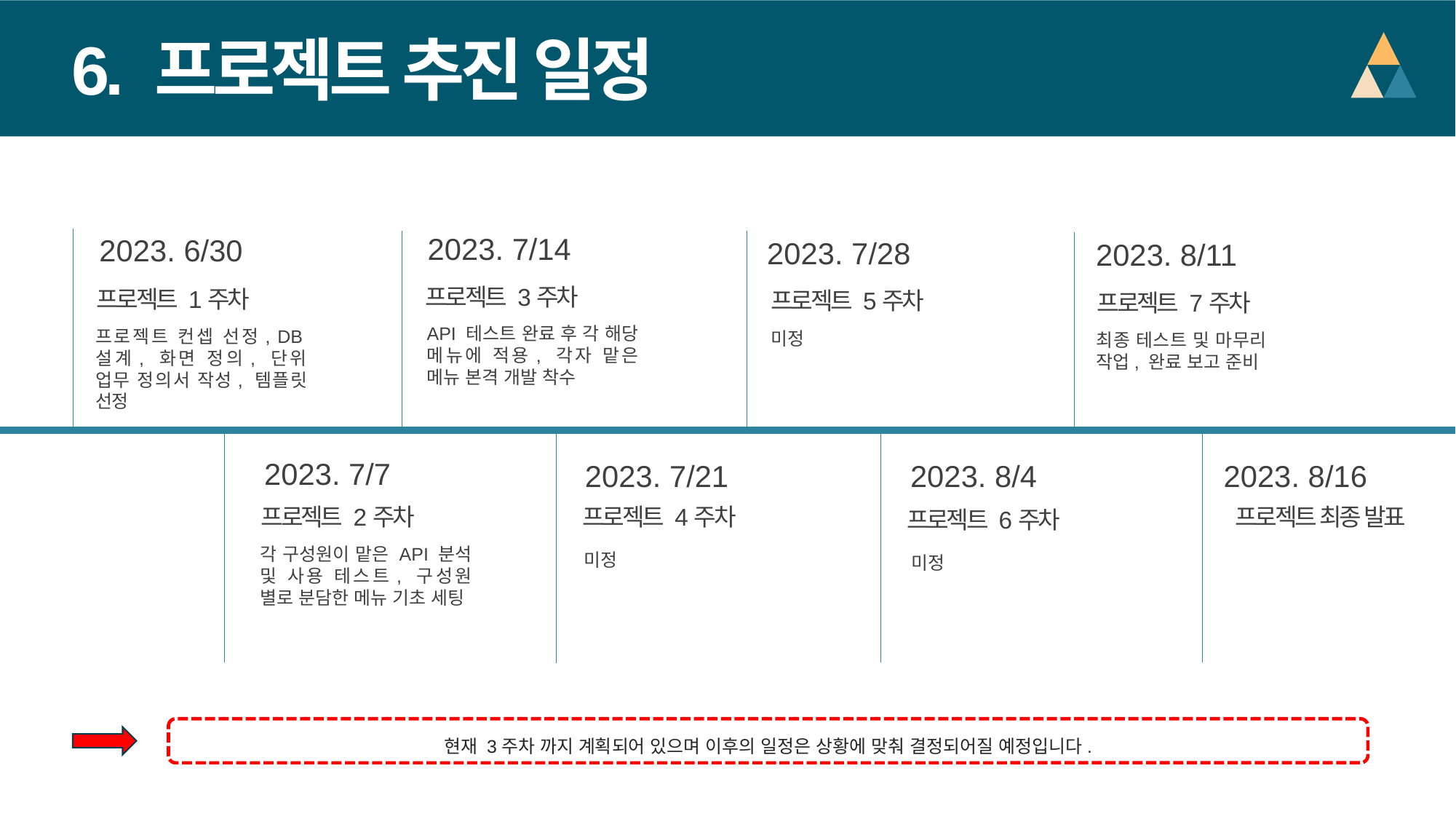

6. 프로젝트 추진 일정

2023. 7/14
2023. 6/30
2023. 7/28
2023. 8/11
프로젝트 3주차
프로젝트 1주차
프로젝트 5주차
프로젝트 7주차
API 테스트 완료 후 각 해당 메뉴에 적용, 각자 맡은 메뉴 본격 개발 착수
프로젝트 컨셉 선정, DB설계, 화면 정의, 단위 업무 정의서 작성, 템플릿 선정
미정
최종 테스트 및 마무리 작업, 완료 보고 준비
2023. 7/7
2023. 7/21
2023. 8/4
2023. 8/16
프로젝트 2주차
프로젝트 4주차
프로젝트 최종 발표
프로젝트 6주차
각 구성원이 맡은 API 분석 및 사용 테스트, 구성원 별로 분담한 메뉴 기초 세팅
미정
미정

현재 3주차 까지 계획되어 있으며 이후의 일정은 상황에 맞춰 결정되어질 예정입니다.